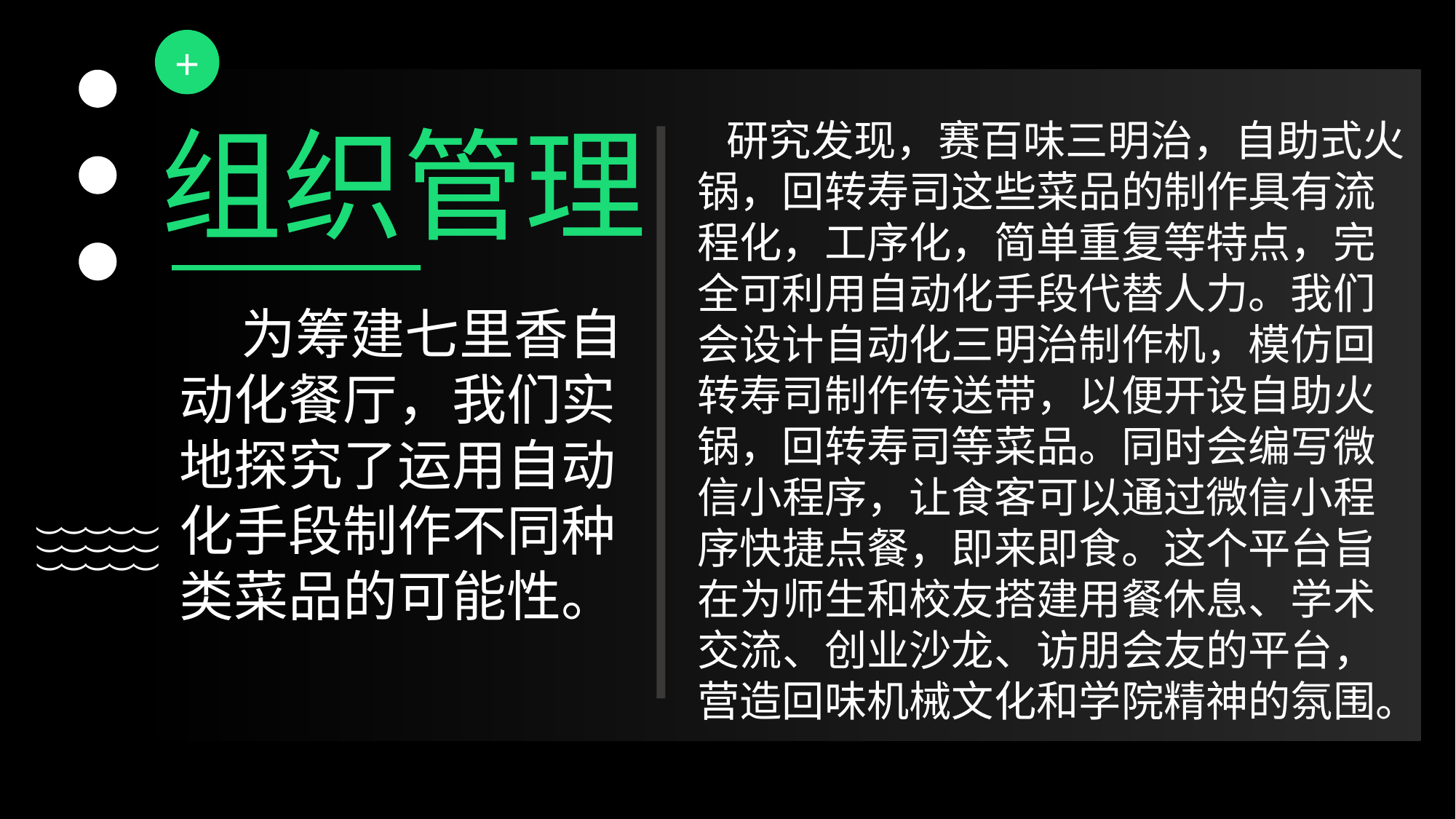

+

组织管理
  研究发现，赛百味三明治，自助式火锅，回转寿司这些菜品的制作具有流程化，工序化，简单重复等特点，完全可利用自动化手段代替人力。我们会设计自动化三明治制作机，模仿回转寿司制作传送带，以便开设自助火锅，回转寿司等菜品。同时会编写微信小程序，让食客可以通过微信小程序快捷点餐，即来即食。这个平台旨在为师生和校友搭建用餐休息、学术交流、创业沙龙、访朋会友的平台，营造回味机械文化和学院精神的氛围。

    为筹建七里香自动化餐厅，我们实地探究了运用自动化手段制作不同种类菜品的可能性。
(
(
(
(
(
(
(
(
(
(
(
(
(
(
(